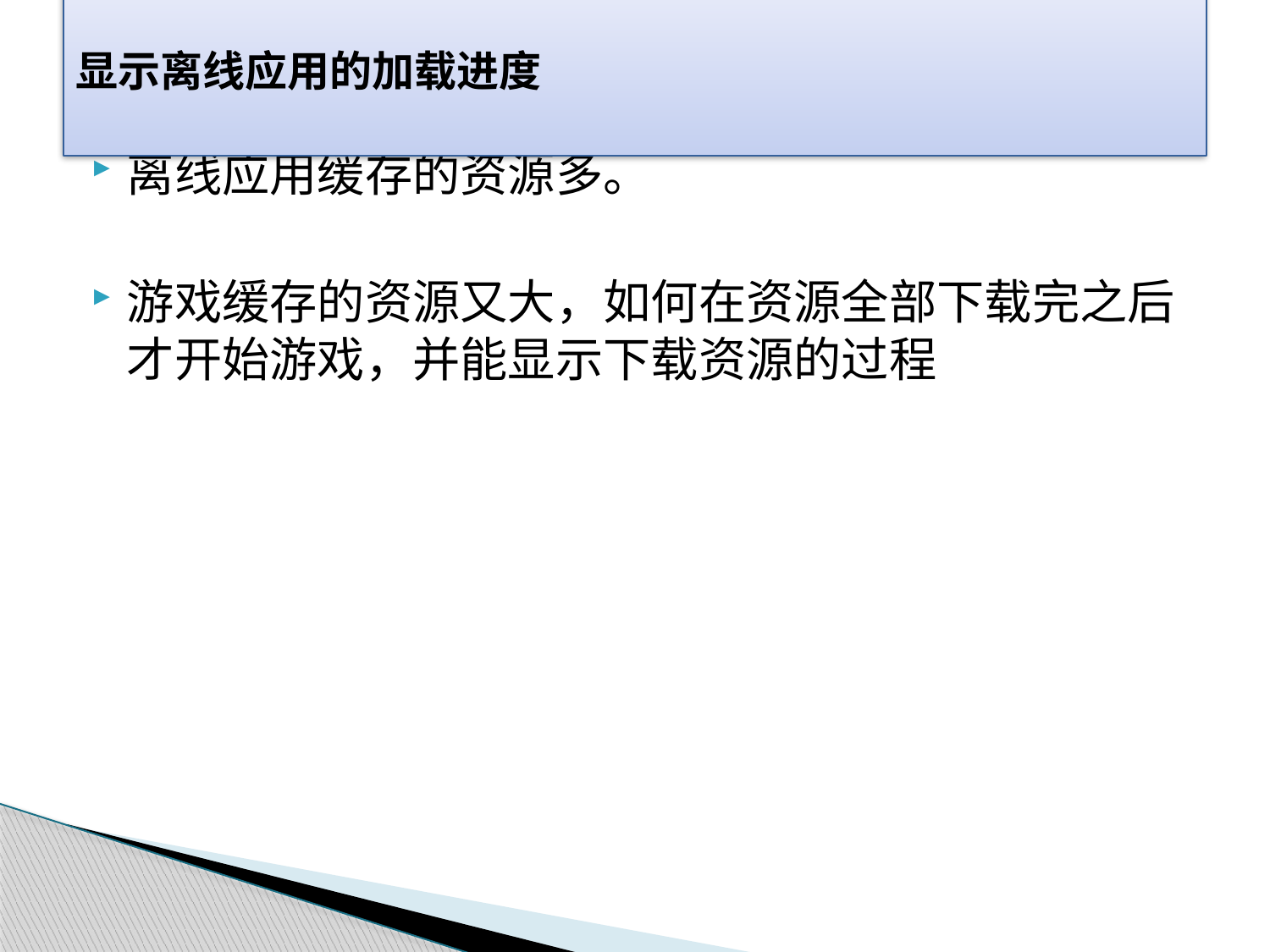

# 显示离线应用的加载进度
离线应用缓存的资源多。

游戏缓存的资源又大，如何在资源全部下载完之后才开始游戏，并能显示下载资源的过程